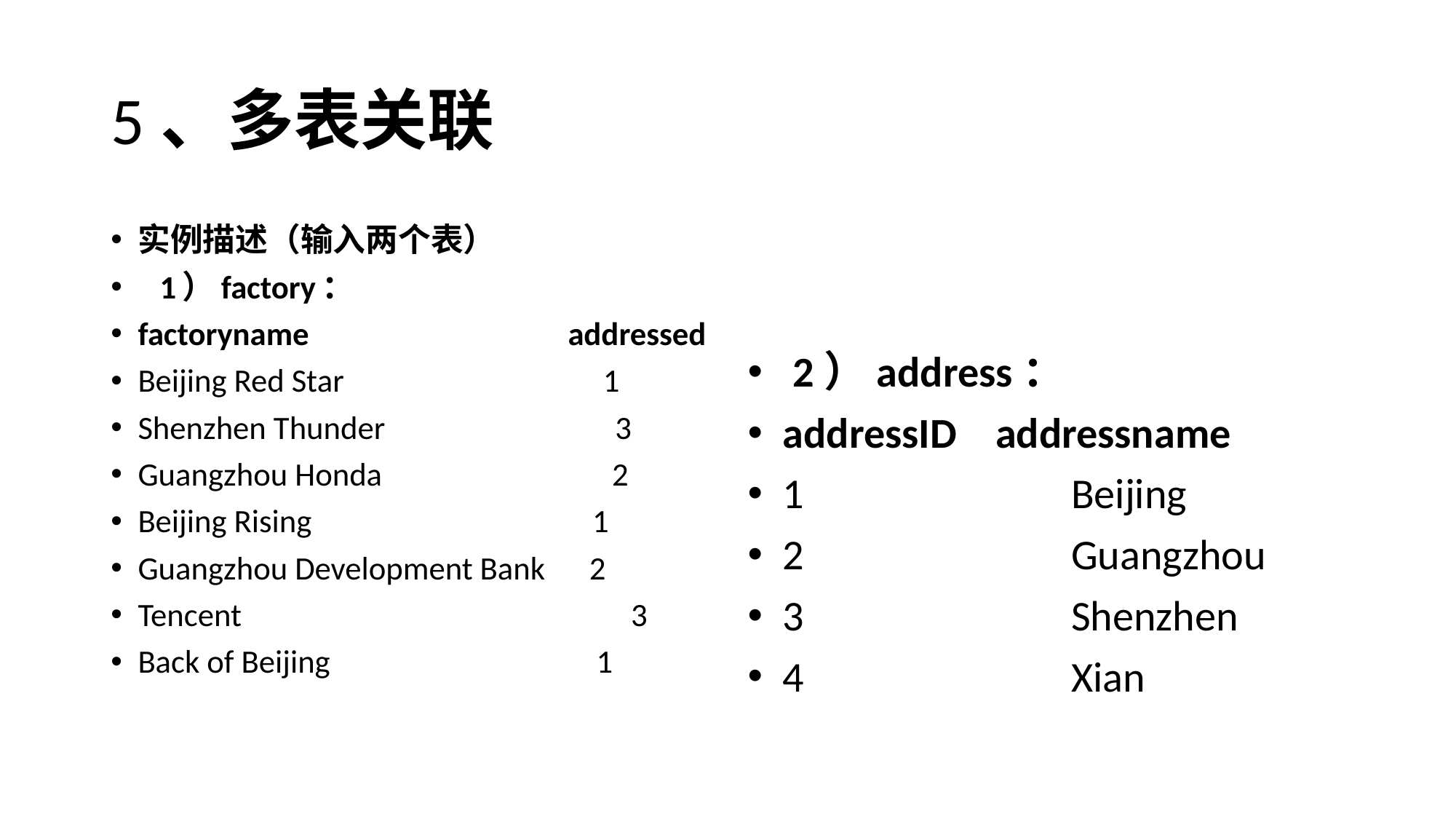

# 5、多表关联
实例描述（输入两个表）
   1）factory：
factoryname                　　　　addressed
Beijing Red Star                　　　　1
Shenzhen Thunder            　　　　3
Guangzhou Honda            　　　　2
Beijing Rising                   　　　　1
Guangzhou Development Bank      2
Tencent                　　　　　　　　3
Back of Beijing                　　　　 1

 2）address：
addressID    addressname
1        　　　　Beijing
2        　　　　Guangzhou
3        　　　　Shenzhen
4        　　　　Xian